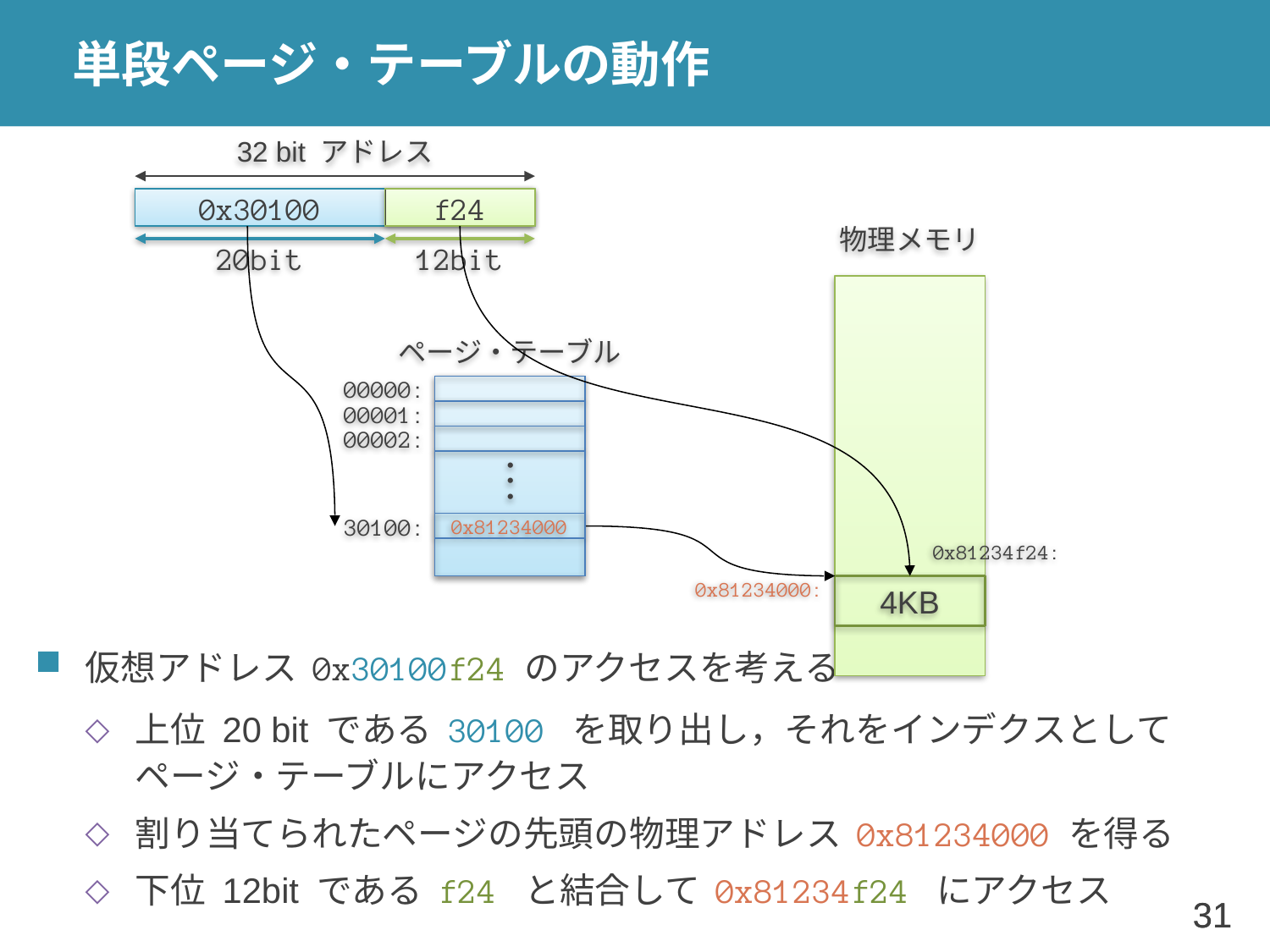

# 単段ページ・テーブルの動作
32 bit アドレス
   0x30100
f24
物理メモリ
20bit
12bit

ページ・テーブル
00000:

00001:

00002:

･･･
30100:
0x81234000
0x81234f24:
0x81234000:
4KB
仮想アドレス 0x30100f24 のアクセスを考える
上位 20 bit である 30100 を取り出し，それをインデクスとして
ページ・テーブルにアクセス
割り当てられたページの先頭の物理アドレス 0x81234000 を得る
下位 12bit である f24 と結合して 0x81234f24 にアクセス